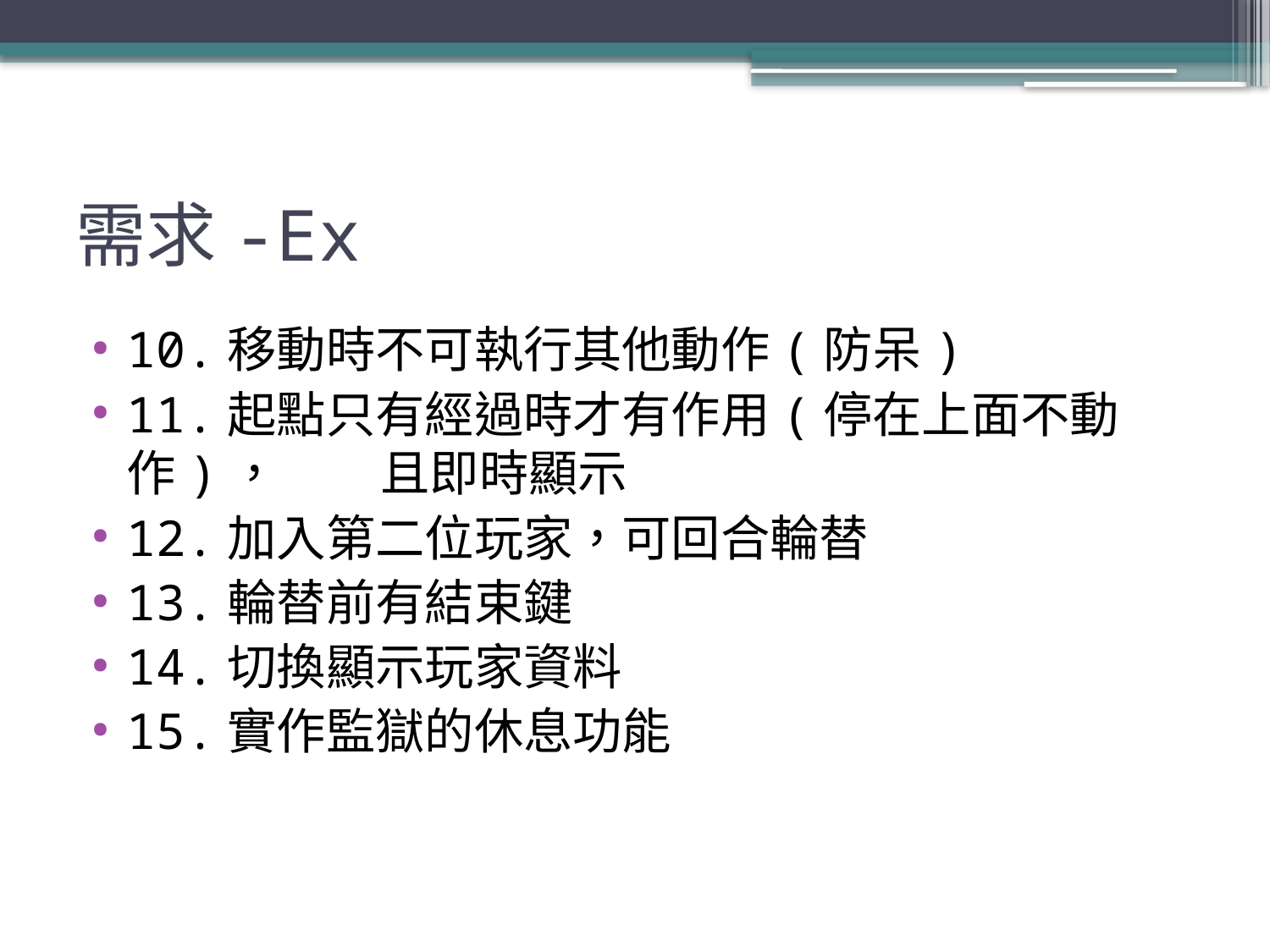

# 需求-Ex
10.移動時不可執行其他動作(防呆)
11.起點只有經過時才有作用(停在上面不動作)，	且即時顯示
12.加入第二位玩家，可回合輪替
13.輪替前有結束鍵
14.切換顯示玩家資料
15.實作監獄的休息功能